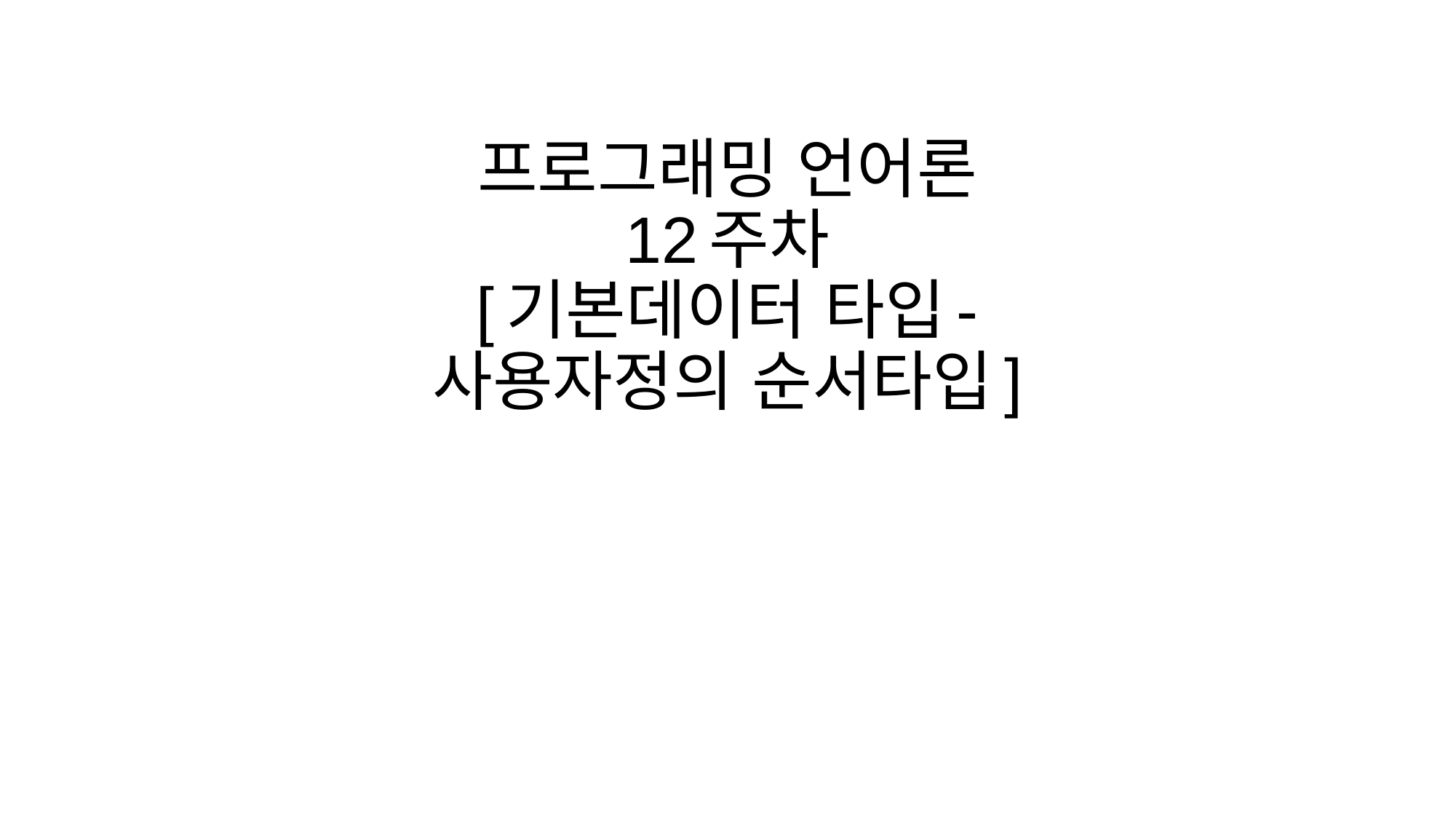

# 프로그래밍 언어론 12주차 [기본데이터 타입- 사용자정의 순서타입]